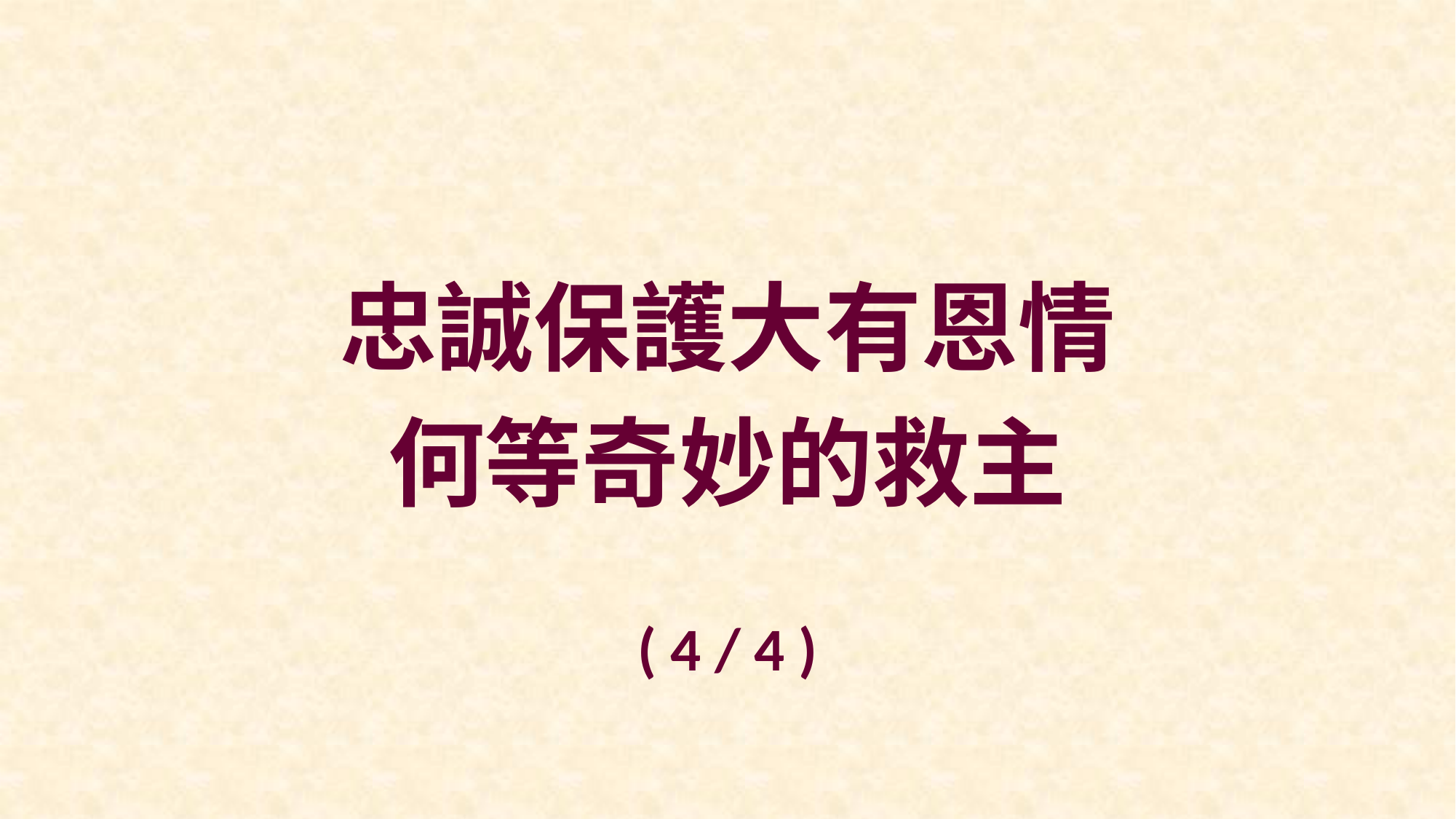

忠誠保護大有恩情
何等奇妙的救主
( 4 / 4 )